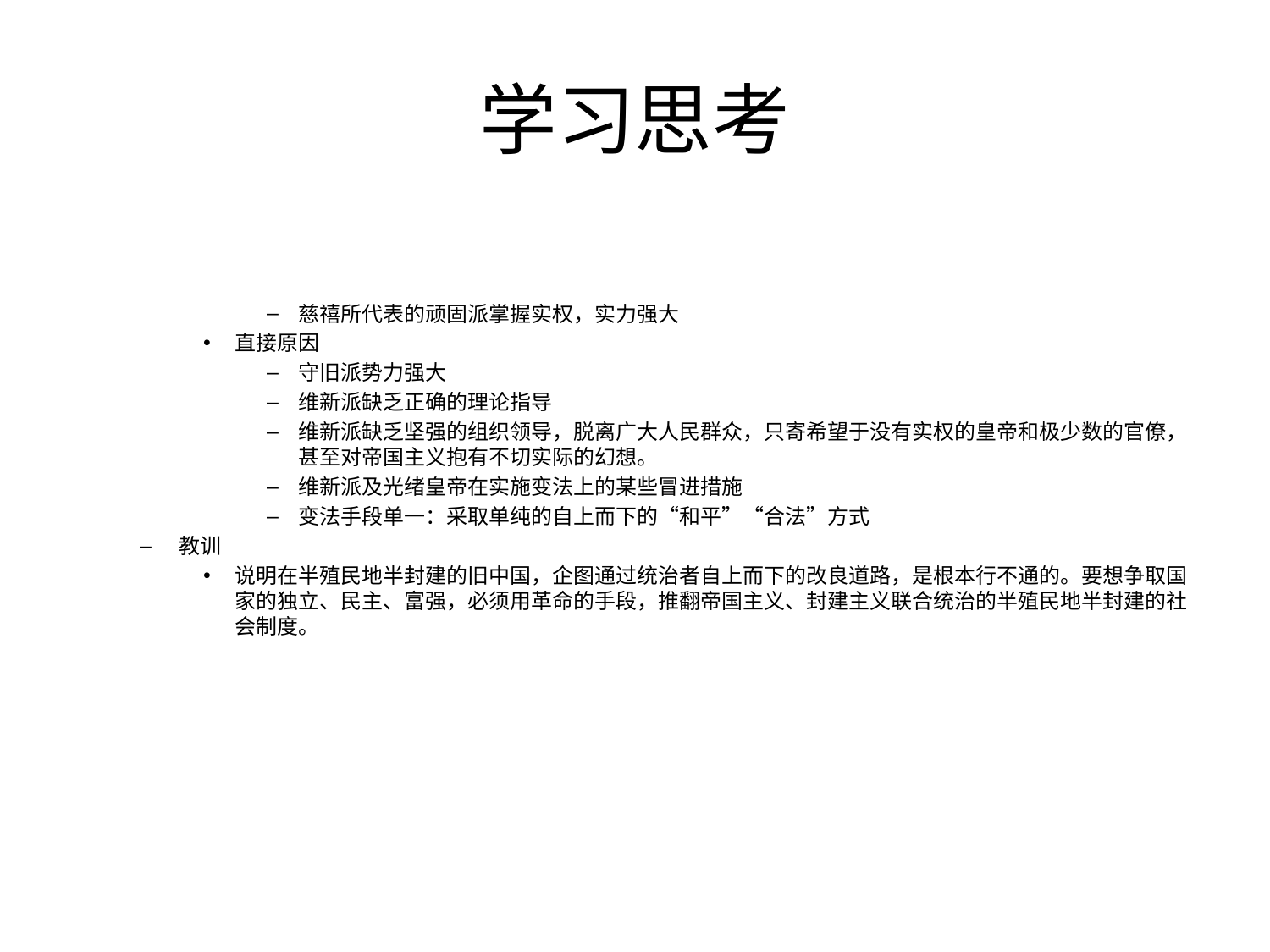

# 学习思考

慈禧所代表的顽固派掌握实权，实力强大
直接原因
守旧派势力强大
维新派缺乏正确的理论指导
维新派缺乏坚强的组织领导，脱离广大人民群众，只寄希望于没有实权的皇帝和极少数的官僚，甚至对帝国主义抱有不切实际的幻想。
维新派及光绪皇帝在实施变法上的某些冒进措施
变法手段单一：采取单纯的自上而下的“和平”“合法”方式
教训
说明在半殖民地半封建的旧中国，企图通过统治者自上而下的改良道路，是根本行不通的。要想争取国家的独立、民主、富强，必须用革命的手段，推翻帝国主义、封建主义联合统治的半殖民地半封建的社会制度。